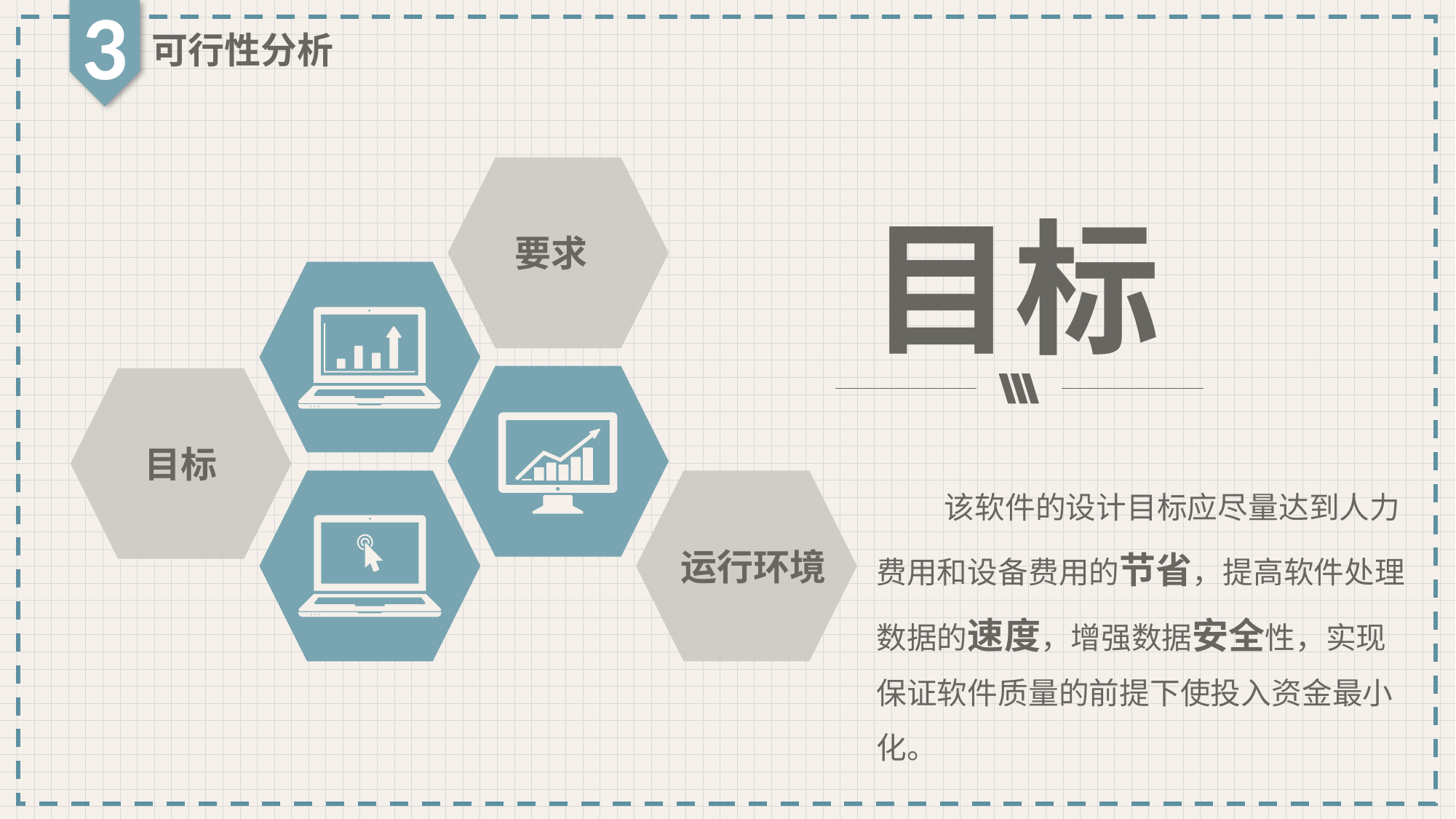

3

可行性分析

目标
要求

目标
         该软件的设计目标应尽量达到人力费用和设备费用的节省，提高软件处理数据的速度，增强数据安全性，实现保证软件质量的前提下使投入资金最小化。

运行环境